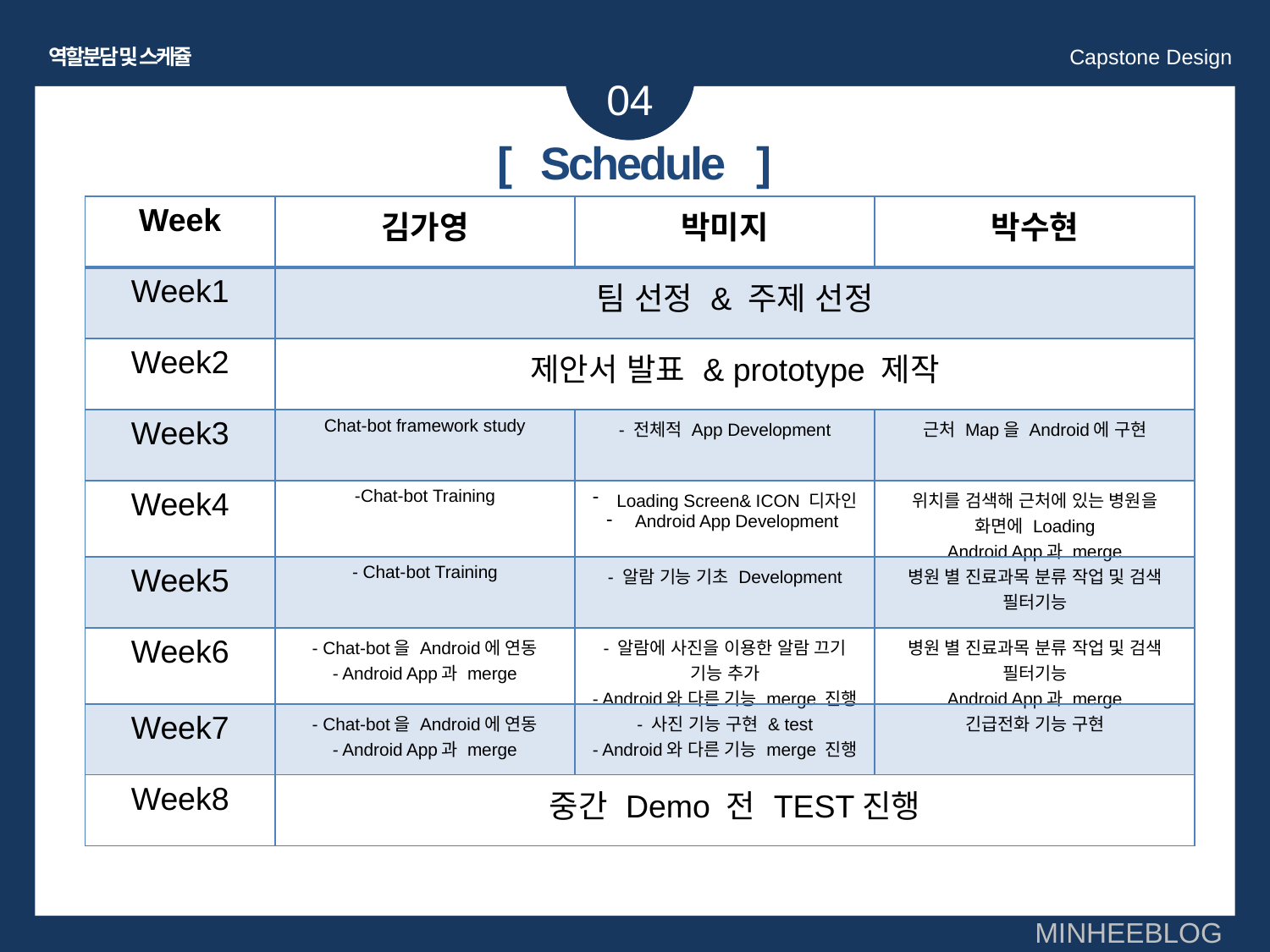

역할분담 및 스케쥴
Capstone Design
04

[   Schedule   ]
| Week | 김가영 | 박미지 | 박수현 |
| --- | --- | --- | --- |
| Week1 | 팀 선정 & 주제 선정 |  |  |
| Week2 | 제안서 발표 & prototype 제작 |  |  |
| Week3 | Chat-bot framework study | - 전체적 App Development | 근처 Map을 Android에 구현 |
| Week4 | -Chat-bot Training | Loading Screen& ICON 디자인 Android App Development | 위치를 검색해 근처에 있는 병원을 화면에 Loading Android App과 merge |
| Week5 | - Chat-bot Training | - 알람 기능 기초 Development | 병원 별 진료과목 분류 작업 및 검색 필터기능 |
| Week6 | - Chat-bot을 Android에 연동 - Android App과 merge | - 알람에 사진을 이용한 알람 끄기 기능 추가 - Android와 다른 기능 merge 진행 | 병원 별 진료과목 분류 작업 및 검색 필터기능 Android App과 merge |
| Week7 | - Chat-bot을 Android에 연동 - Android App과 merge | - 사진 기능 구현 & test - Android와 다른 기능 merge 진행 | 긴급전화 기능 구현 |
| Week8 | 중간 Demo 전 TEST진행 |  |  |

MINHEEBLOG